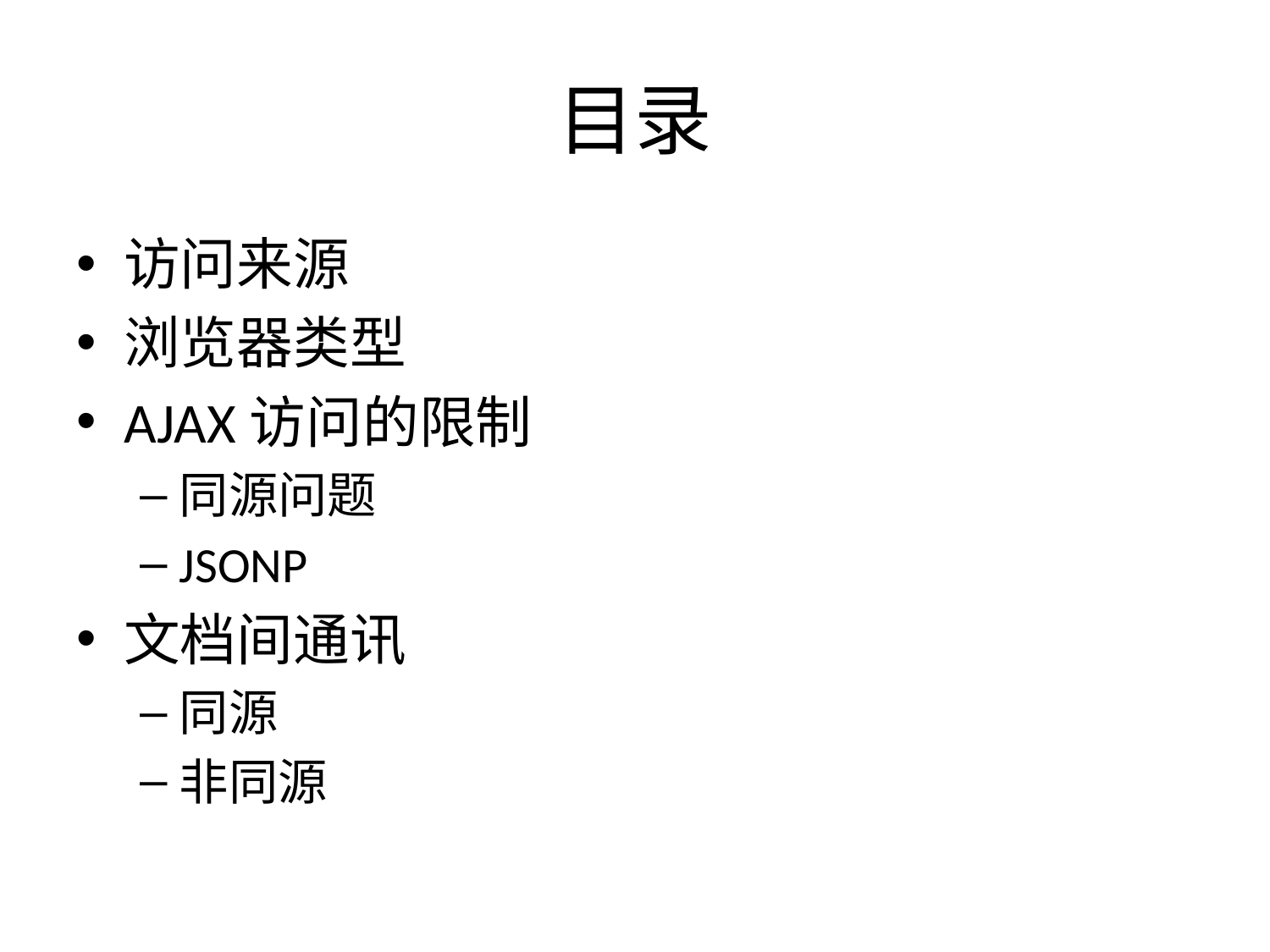

# 目录
访问来源
浏览器类型
AJAX访问的限制
同源问题
JSONP
文档间通讯
同源
非同源